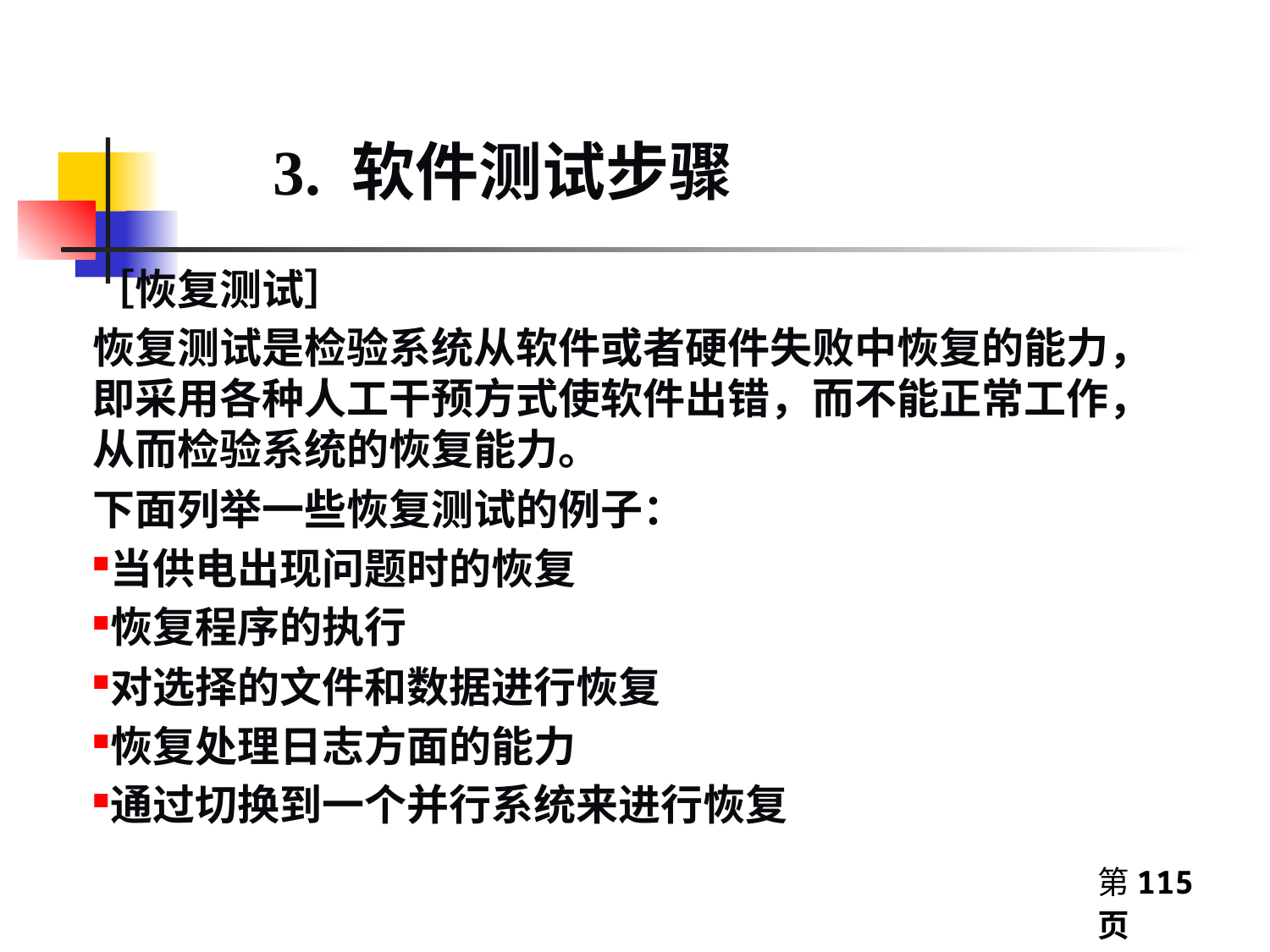

3. 软件测试步骤
［恢复测试］
恢复测试是检验系统从软件或者硬件失败中恢复的能力，即采用各种人工干预方式使软件出错，而不能正常工作，从而检验系统的恢复能力。
下面列举一些恢复测试的例子：
当供电出现问题时的恢复
恢复程序的执行
对选择的文件和数据进行恢复
恢复处理日志方面的能力
通过切换到一个并行系统来进行恢复